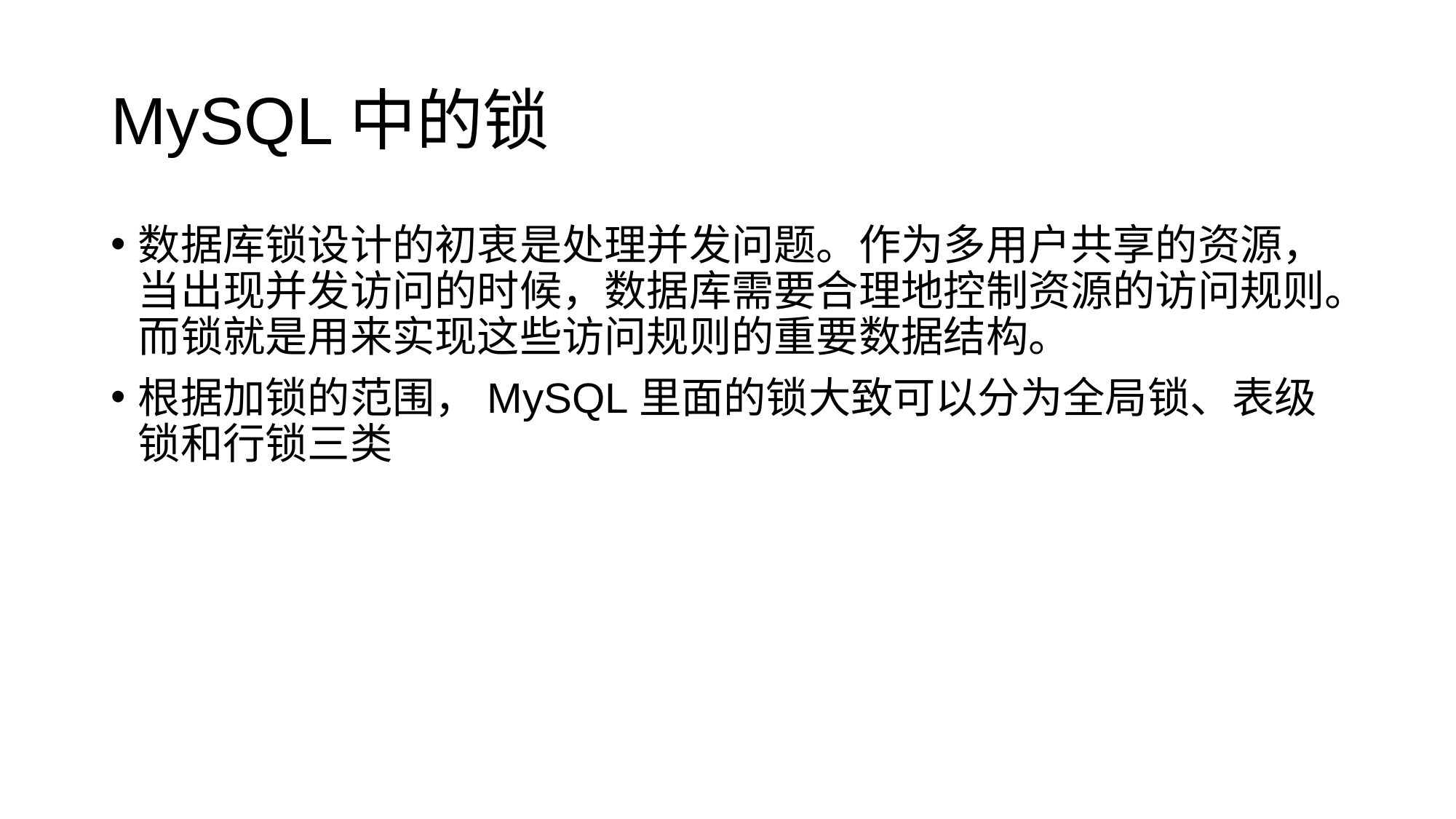

# MySQL中的锁
数据库锁设计的初衷是处理并发问题。作为多用户共享的资源，当出现并发访问的时候，数据库需要合理地控制资源的访问规则。而锁就是用来实现这些访问规则的重要数据结构。
根据加锁的范围，MySQL里面的锁大致可以分为全局锁、表级锁和行锁三类